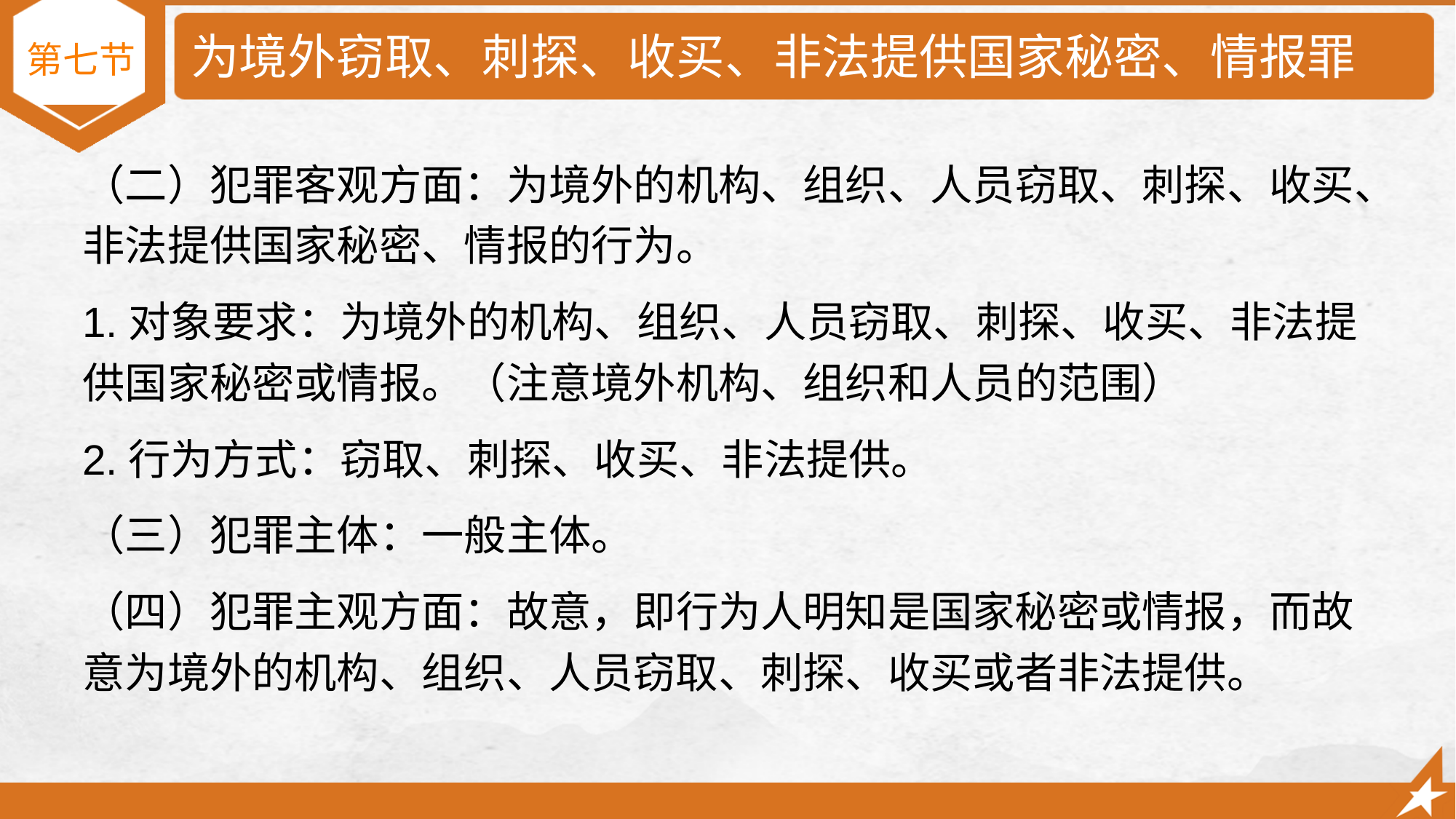

# 为境外窃取、刺探、收买、非法提供国家秘密、情报罪
第七节
（二）犯罪客观方面：为境外的机构、组织、人员窃取、刺探、收买、非法提供国家秘密、情报的行为。
1.对象要求：为境外的机构、组织、人员窃取、刺探、收买、非法提供国家秘密或情报。（注意境外机构、组织和人员的范围）
2.行为方式：窃取、刺探、收买、非法提供。
（三）犯罪主体：一般主体。
（四）犯罪主观方面：故意，即行为人明知是国家秘密或情报，而故意为境外的机构、组织、人员窃取、刺探、收买或者非法提供。